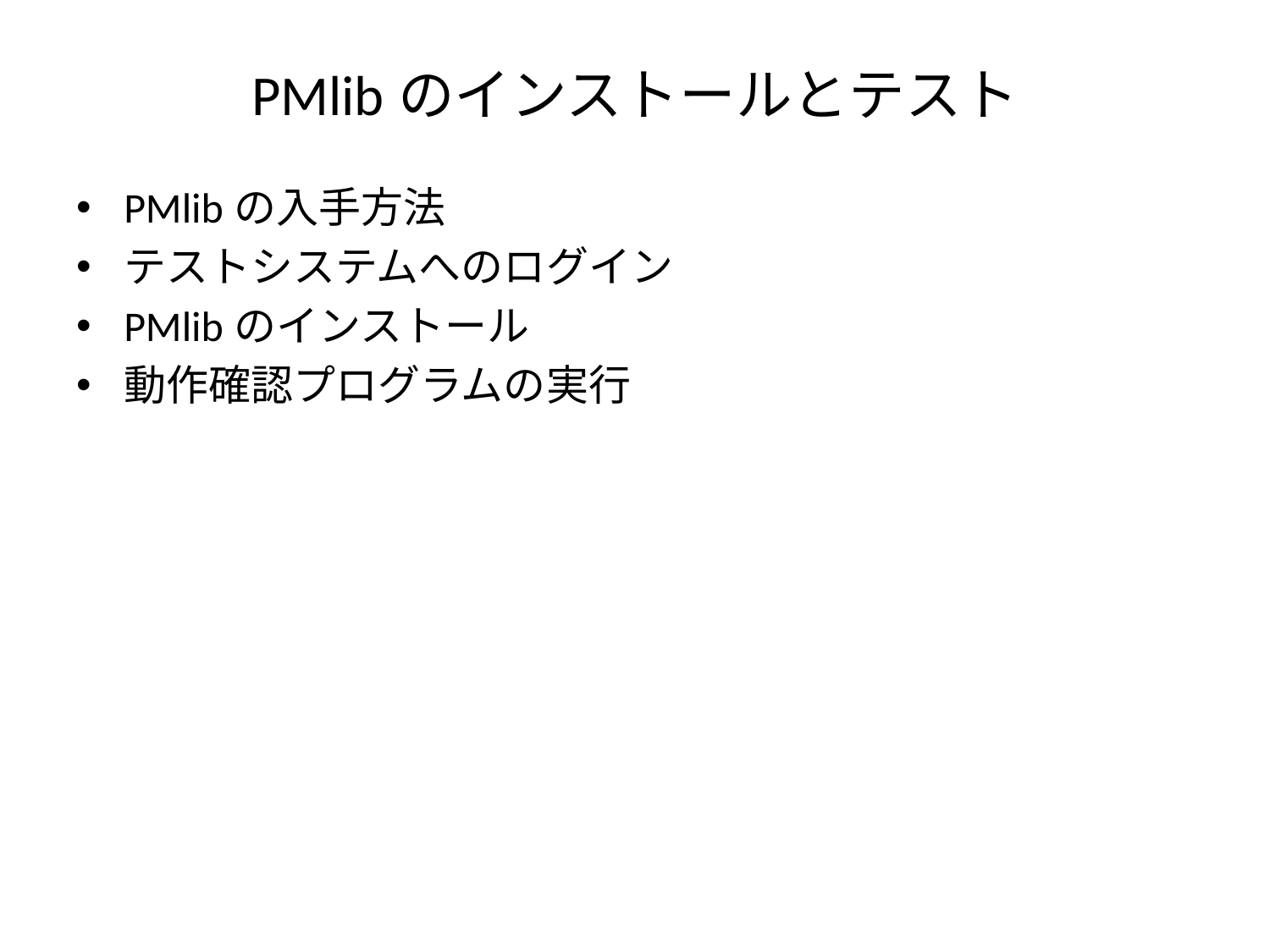

# PMlibのインストールとテスト
PMlibの入手方法
テストシステムへのログイン
PMlibのインストール
動作確認プログラムの実行